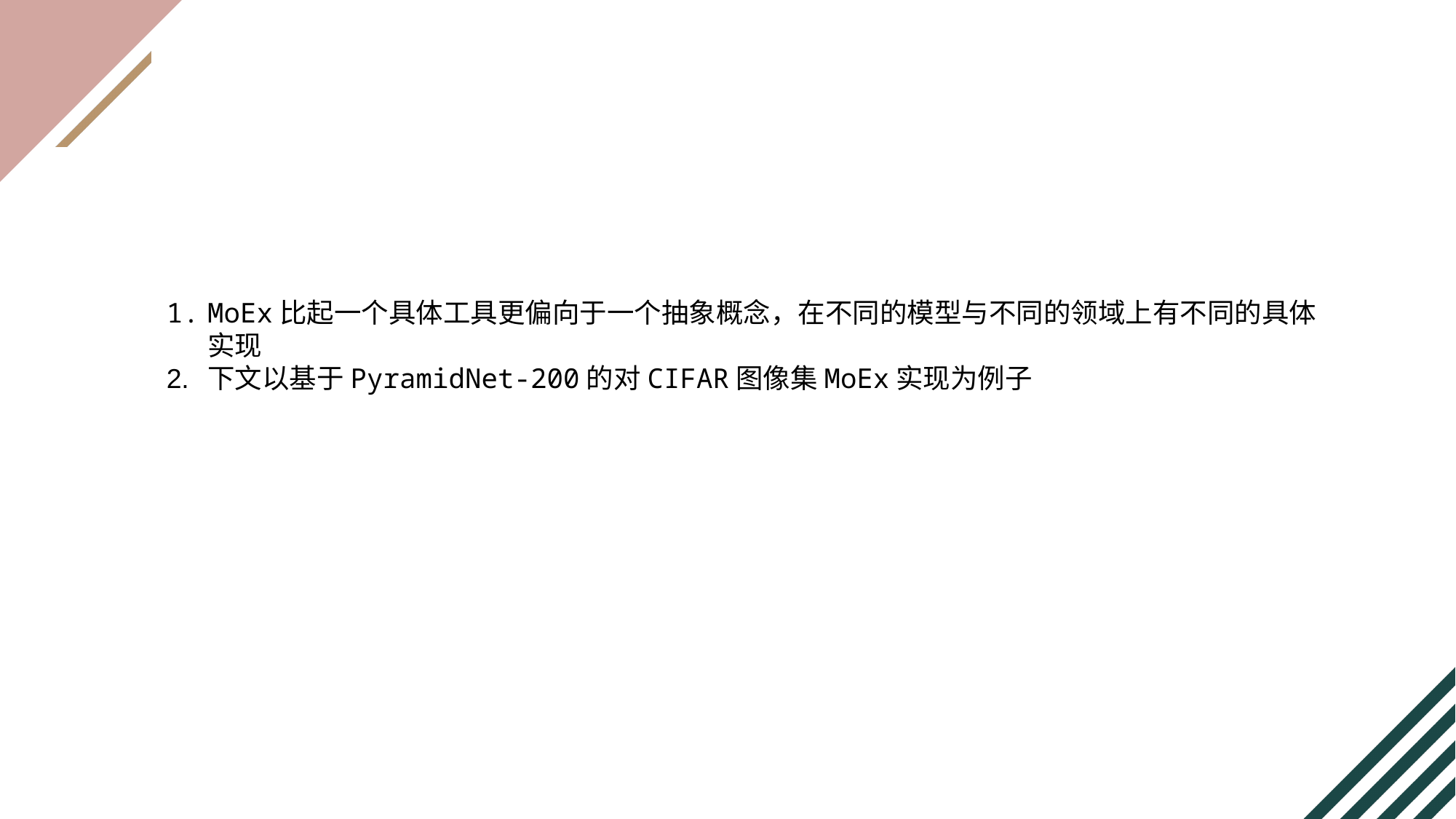

MoEx比起一个具体工具更偏向于一个抽象概念，在不同的模型与不同的领域上有不同的具体实现
下文以基于PyramidNet-200的对CIFAR图像集MoEx实现为例子